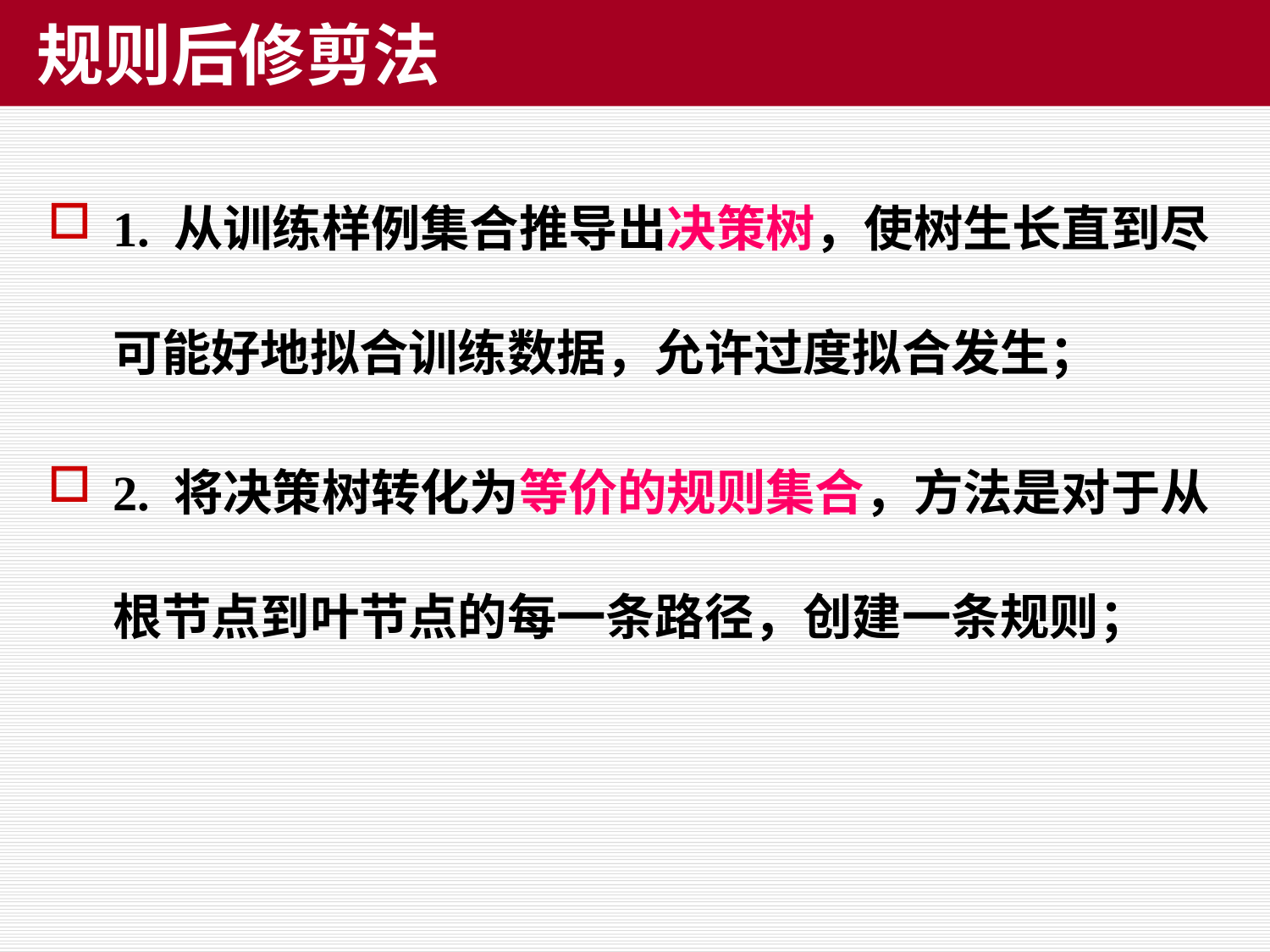

# 规则后修剪法
1. 从训练样例集合推导出决策树，使树生长直到尽可能好地拟合训练数据，允许过度拟合发生；
2. 将决策树转化为等价的规则集合，方法是对于从根节点到叶节点的每一条路径，创建一条规则；